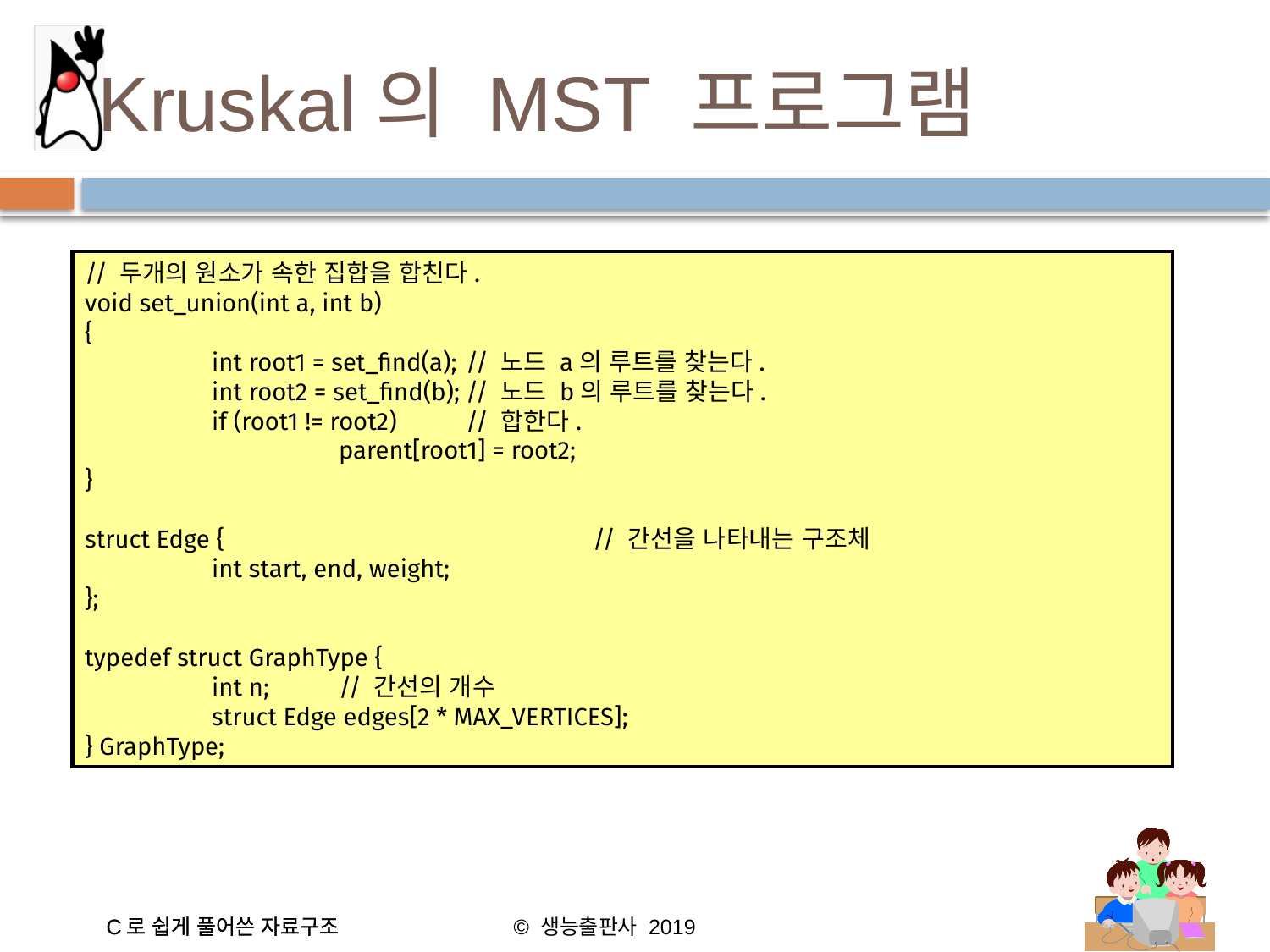

# Kruskal의 MST 프로그램
// 두개의 원소가 속한 집합을 합친다.
void set_union(int a, int b)
{
	int root1 = set_find(a);	// 노드 a의 루트를 찾는다.
	int root2 = set_find(b);	// 노드 b의 루트를 찾는다.
	if (root1 != root2) 	// 합한다.
		parent[root1] = root2;
}

struct Edge {			// 간선을 나타내는 구조체
	int start, end, weight;
};

typedef struct GraphType {
	int n;	// 간선의 개수
	struct Edge edges[2 * MAX_VERTICES];
} GraphType;